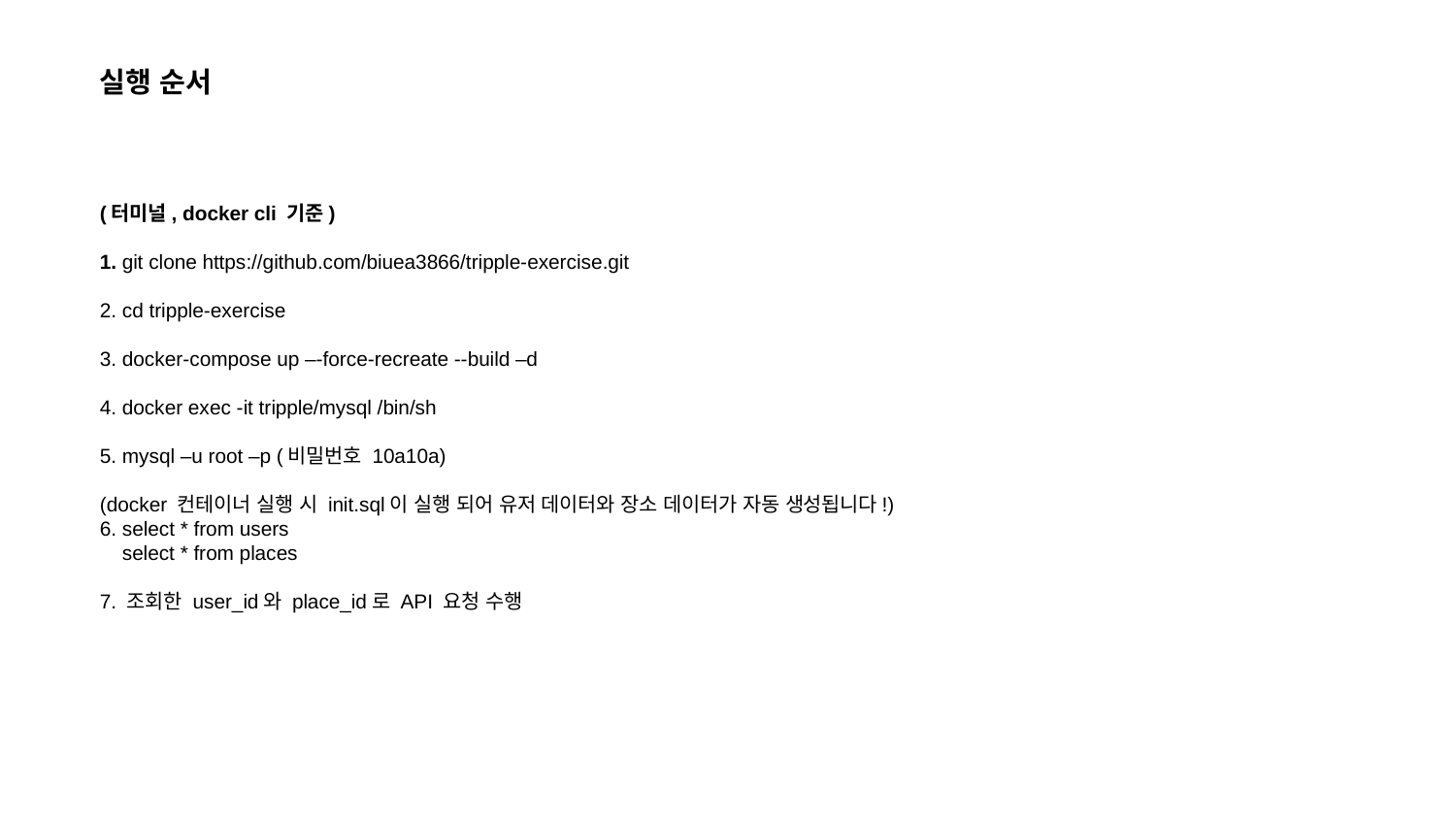

실행 순서
(터미널, docker cli 기준)

1. git clone https://github.com/biuea3866/tripple-exercise.git

2. cd tripple-exercise

3. docker-compose up –-force-recreate --build –d

4. docker exec -it tripple/mysql /bin/sh

5. mysql –u root –p (비밀번호 10a10a)

(docker 컨테이너 실행 시 init.sql이 실행 되어 유저 데이터와 장소 데이터가 자동 생성됩니다!)
6. select * from users
    select * from places

7. 조회한 user_id와 place_id로 API 요청 수행